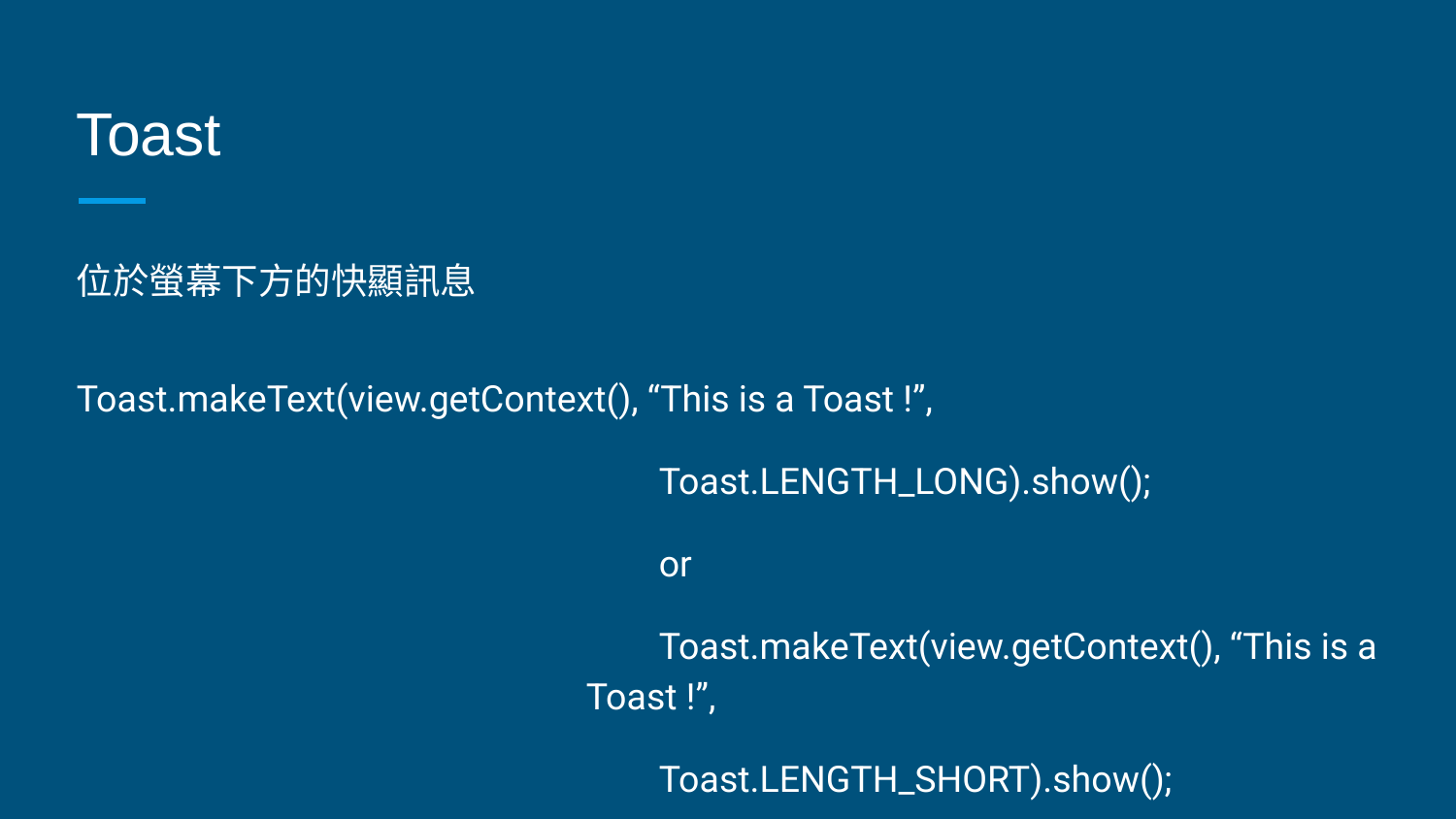

# Toast
位於螢幕下方的快顯訊息

Toast.makeText(view.getContext(), “This is a Toast !”,
Toast.LENGTH_LONG).show();
or
Toast.makeText(view.getContext(), “This is a Toast !”,
Toast.LENGTH_SHORT).show();